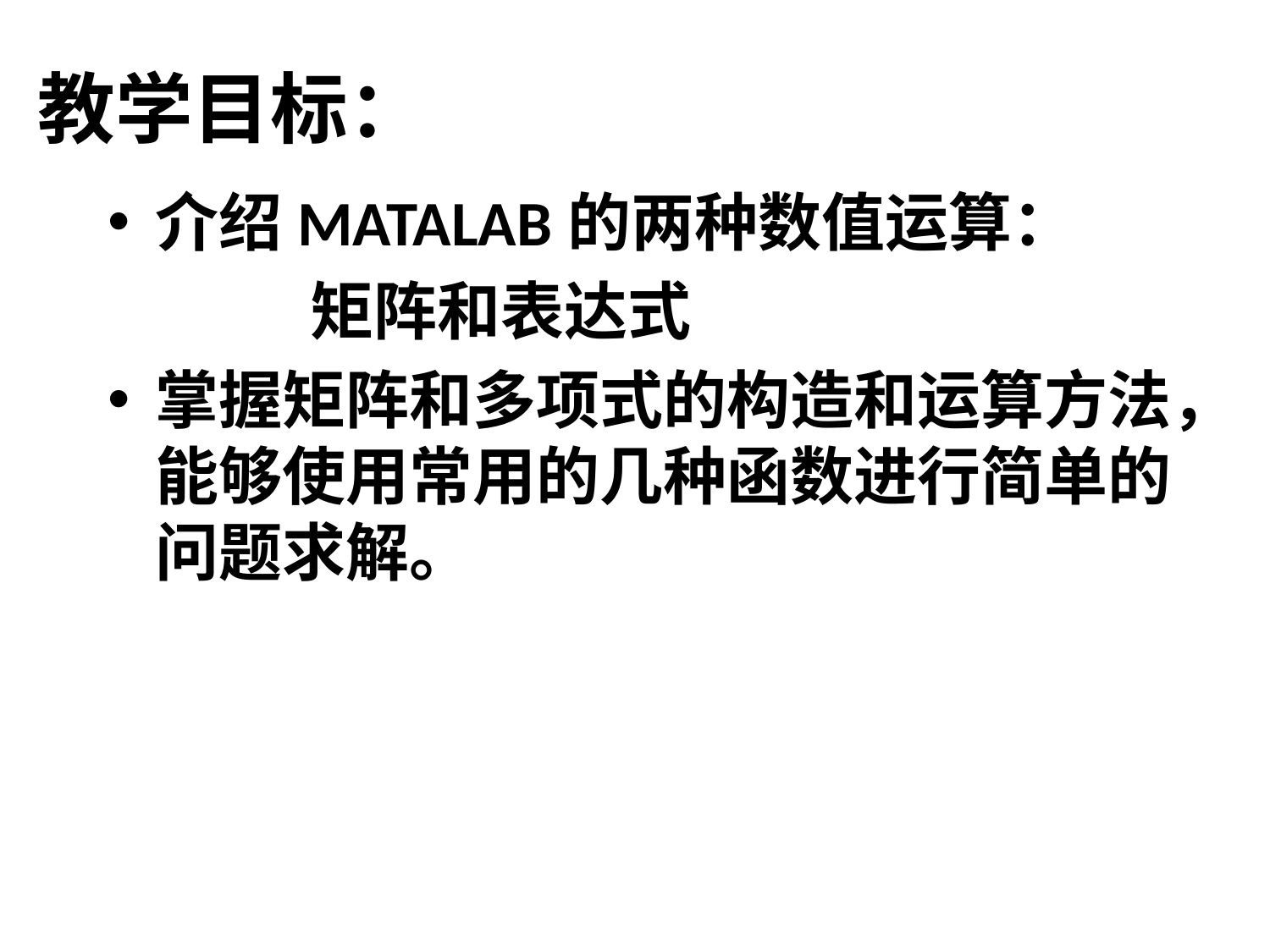

# 教学目标：
介绍MATALAB的两种数值运算：
             矩阵和表达式
掌握矩阵和多项式的构造和运算方法，能够使用常用的几种函数进行简单的问题求解。